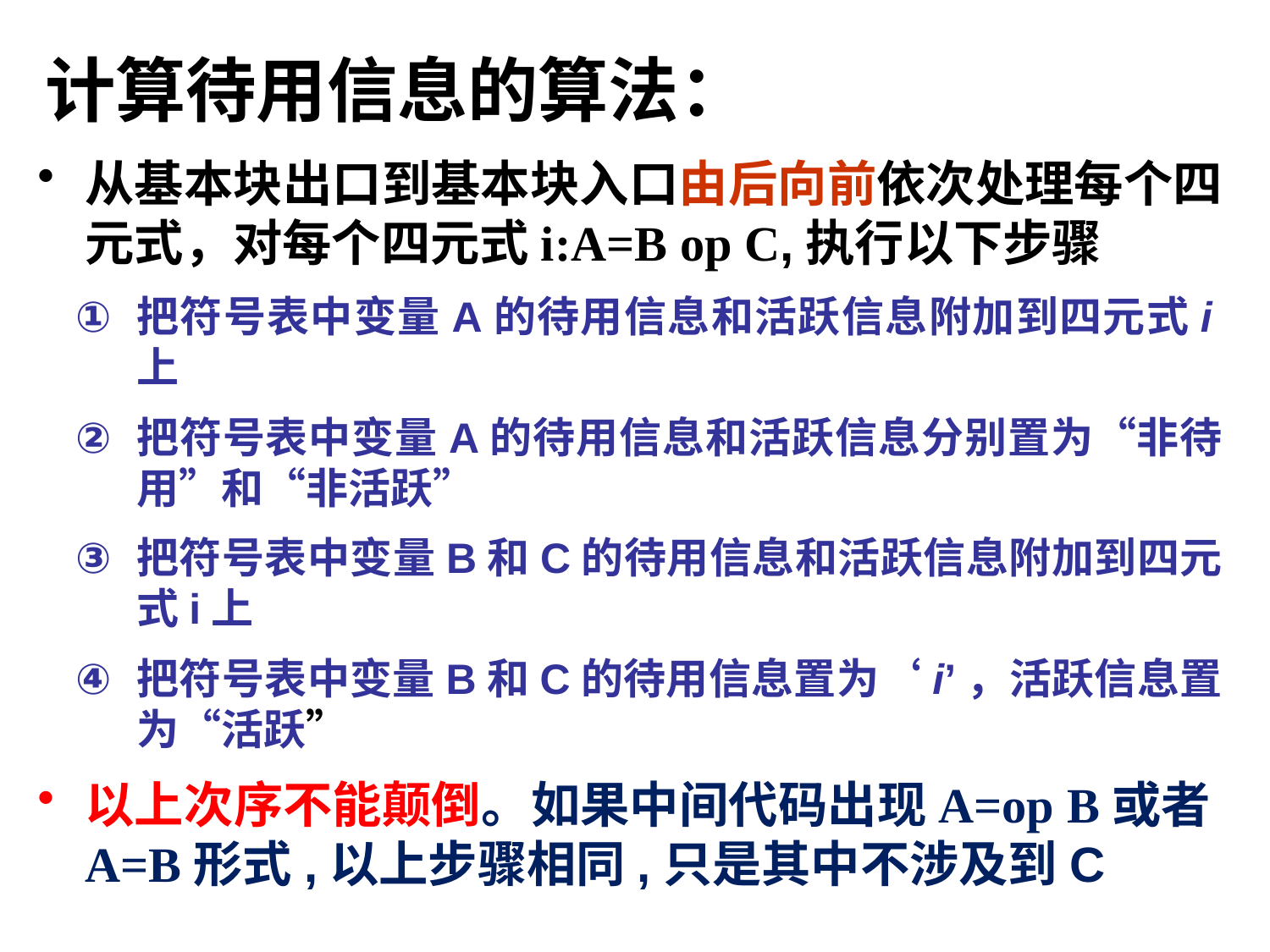

计算待用信息的算法：
# 从基本块出口到基本块入口由后向前依次处理每个四元式，对每个四元式i:A=B op C,执行以下步骤
把符号表中变量A的待用信息和活跃信息附加到四元式i上
把符号表中变量A的待用信息和活跃信息分别置为“非待用”和“非活跃”
把符号表中变量B和C的待用信息和活跃信息附加到四元式i上
把符号表中变量B和C的待用信息置为‘i’，活跃信息置为“活跃”
以上次序不能颠倒。如果中间代码出现A=op B或者A=B形式,以上步骤相同,只是其中不涉及到C